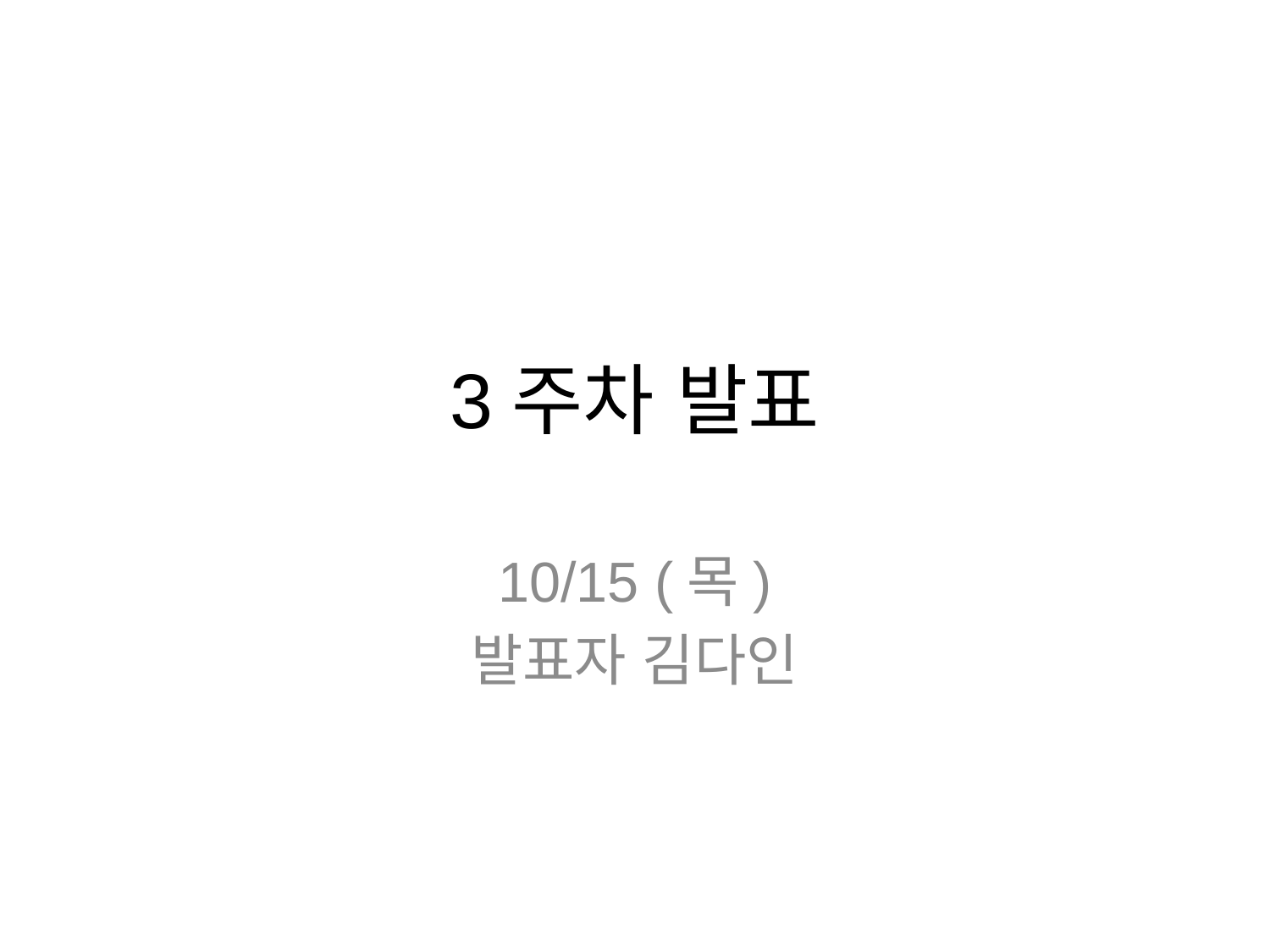

# 3주차 발표
10/15 (목)
발표자 김다인